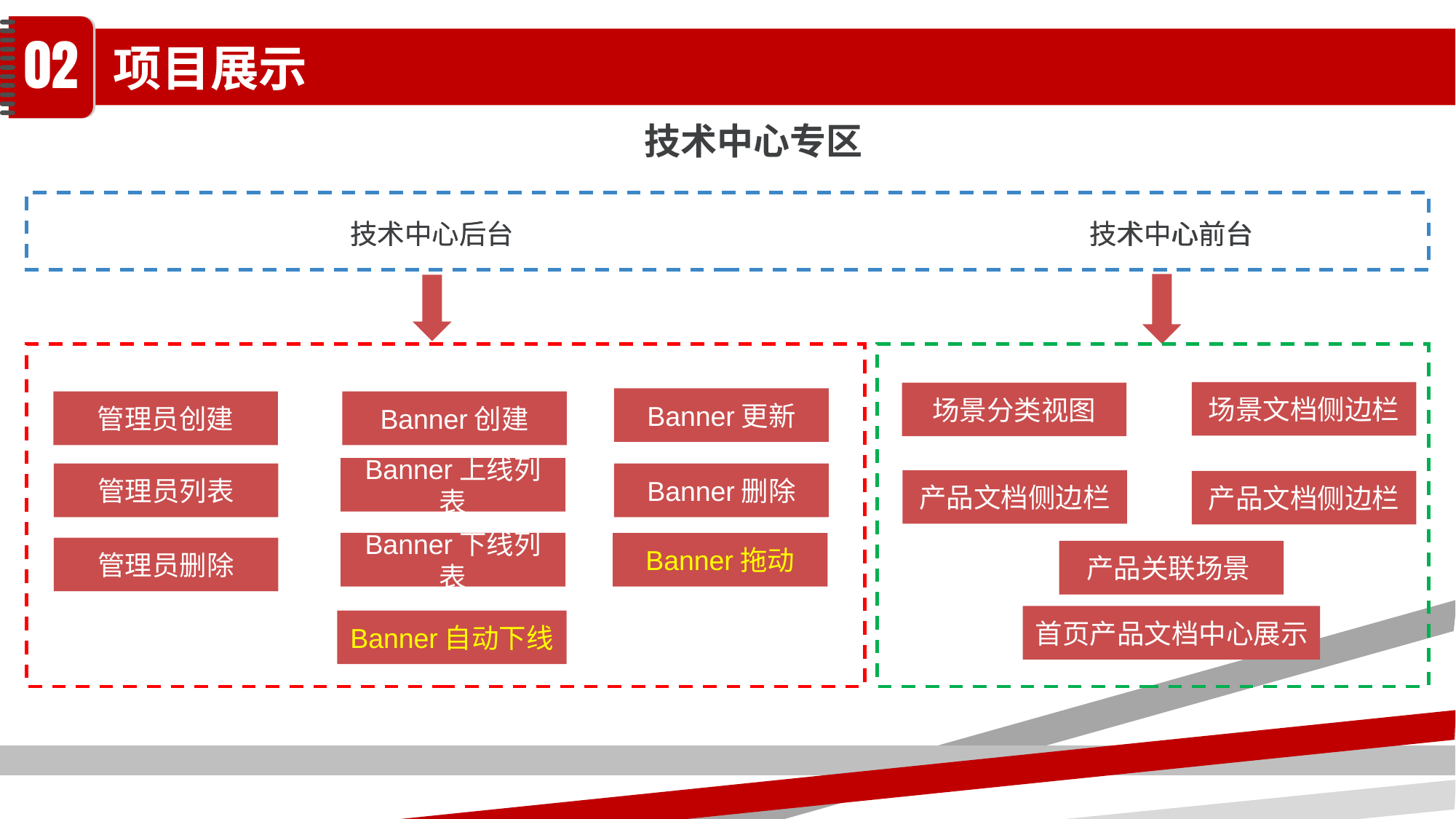

02
项目展示
技术中心专区

技术中心后台
技术中心后台
技术中心前台
技术中心前台

场景文档侧边栏
场景分类视图
Banner更新
管理员创建
Banner创建
Banner上线列表
管理员列表
Banner删除
产品文档侧边栏
产品文档侧边栏
Banner下线列表
Banner拖动
管理员删除
产品关联场景
首页产品文档中心展示
Banner自动下线